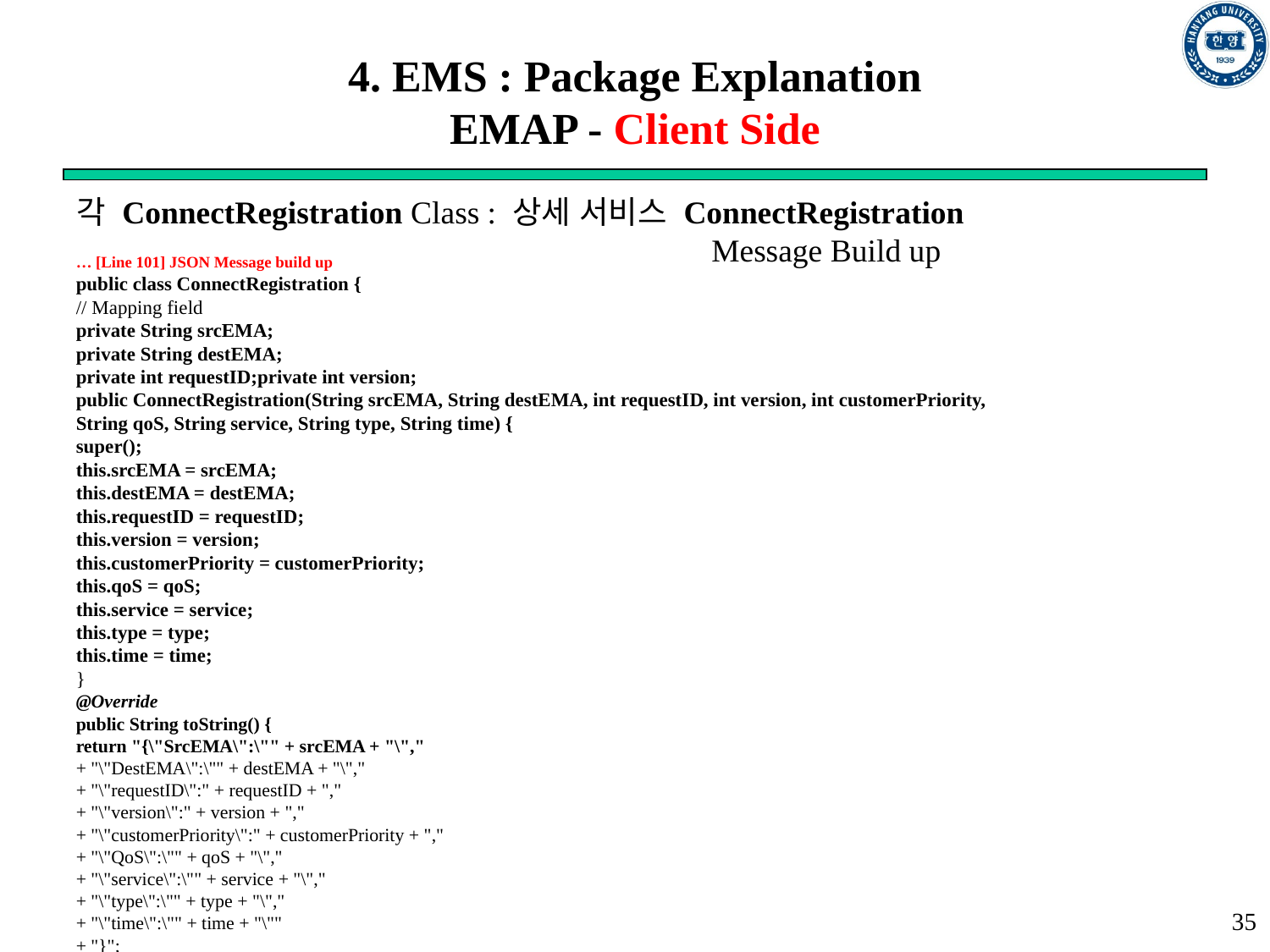

# 4. EMS : Package Explanation EMAP - Client Side
각 ConnectRegistration Class : 상세 서비스 ConnectRegistration
					Message Build up
… [Line 101] JSON Message build up
public class ConnectRegistration {
// Mapping field
private String srcEMA;
private String destEMA;
private int requestID;private int version;
public ConnectRegistration(String srcEMA, String destEMA, int requestID, int version, int customerPriority,
String qoS, String service, String type, String time) {
super();
this.srcEMA = srcEMA;
this.destEMA = destEMA;
this.requestID = requestID;
this.version = version;
this.customerPriority = customerPriority;
this.qoS = qoS;
this.service = service;
this.type = type;
this.time = time;
}
@Override
public String toString() {
return "{\"SrcEMA\":\"" + srcEMA + "\","
+ "\"DestEMA\":\"" + destEMA + "\","
+ "\"requestID\":" + requestID + ","
+ "\"version\":" + version + ","
+ "\"customerPriority\":" + customerPriority + ","
+ "\"QoS\":\"" + qoS + "\","
+ "\"service\":\"" + service + "\","
+ "\"type\":\"" + type + "\","
+ "\"time\":\"" + time + "\""
+ "}";
}
35